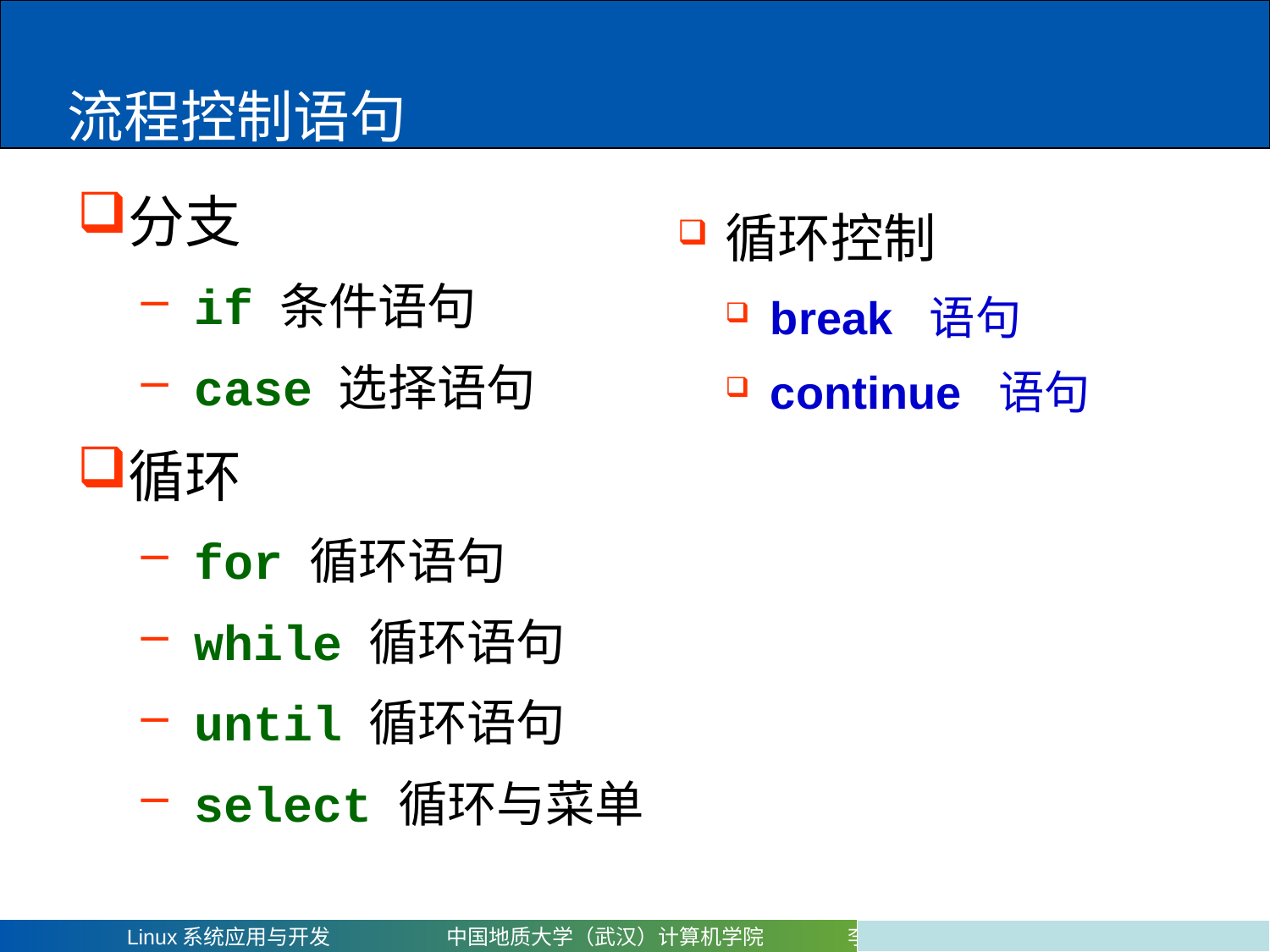

# 流程控制语句
分支
 if 条件语句
 case 选择语句
循环
 for 循环语句
 while 循环语句
 until 循环语句
 select 循环与菜单
循环控制
break  语句
continue  语句